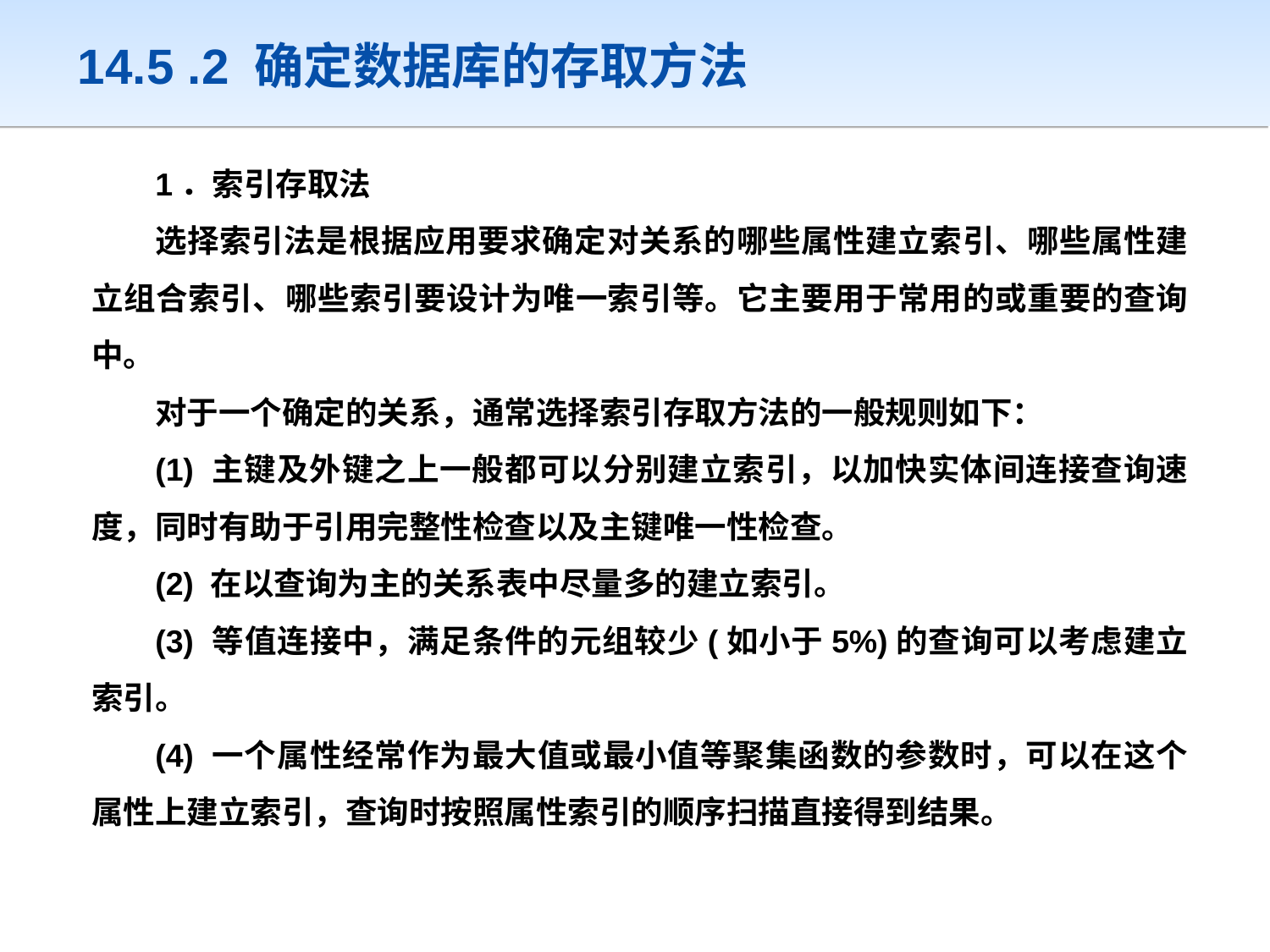

14.5 .2 确定数据库的存取方法

1．索引存取法
选择索引法是根据应用要求确定对关系的哪些属性建立索引、哪些属性建立组合索引、哪些索引要设计为唯一索引等。它主要用于常用的或重要的查询中。
对于一个确定的关系，通常选择索引存取方法的一般规则如下：
(1) 主键及外键之上一般都可以分别建立索引，以加快实体间连接查询速度，同时有助于引用完整性检查以及主键唯一性检查。
(2) 在以查询为主的关系表中尽量多的建立索引。
(3) 等值连接中，满足条件的元组较少(如小于5%)的查询可以考虑建立索引。
(4) 一个属性经常作为最大值或最小值等聚集函数的参数时，可以在这个属性上建立索引，查询时按照属性索引的顺序扫描直接得到结果。
数据定义